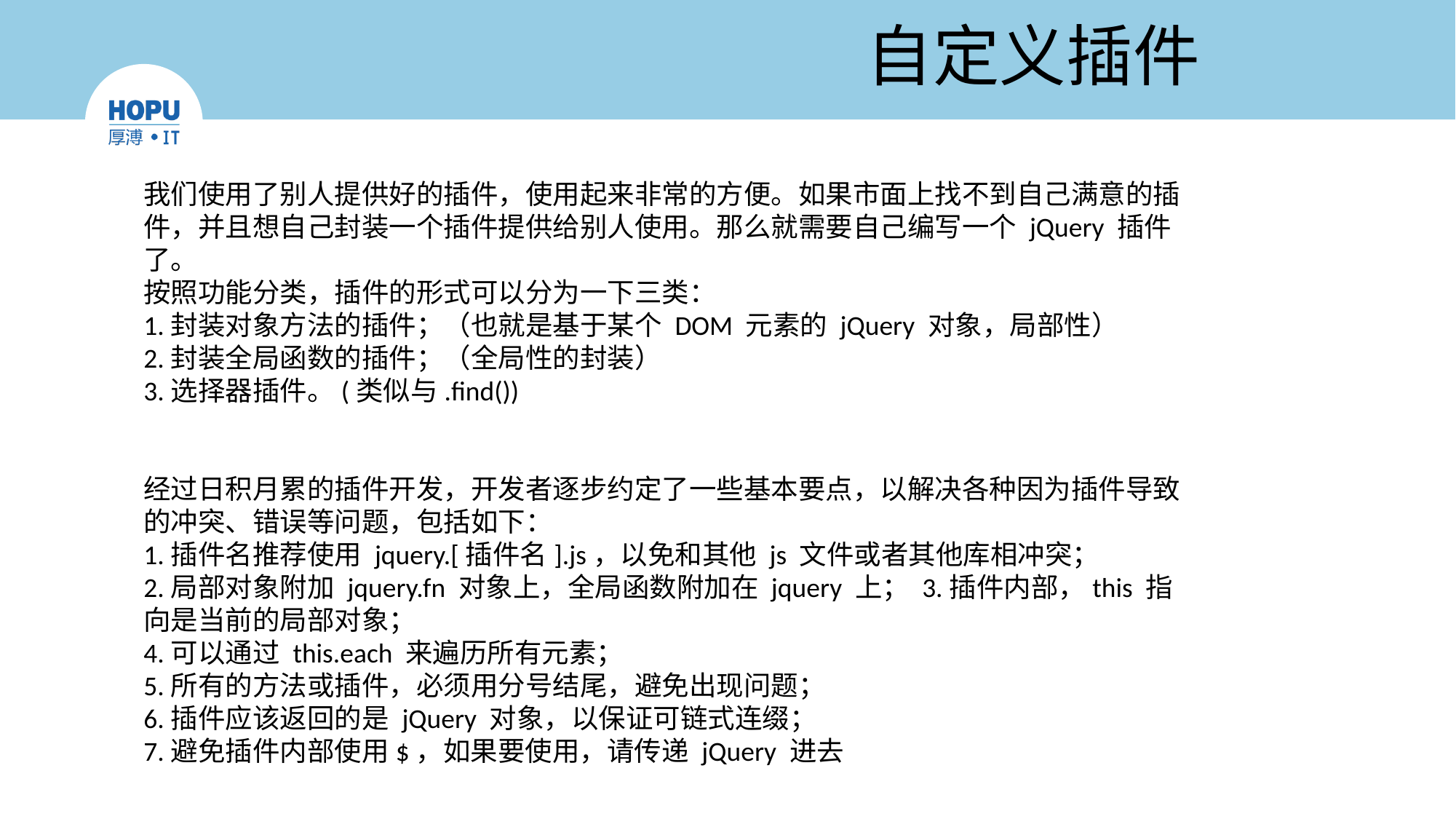

# 自定义插件
我们使用了别人提供好的插件，使用起来非常的方便。如果市面上找不到自己满意的插件，并且想自己封装一个插件提供给别人使用。那么就需要自己编写一个 jQuery 插件了。
按照功能分类，插件的形式可以分为一下三类：
1.封装对象方法的插件；（也就是基于某个 DOM 元素的 jQuery 对象，局部性）
2.封装全局函数的插件；（全局性的封装）
3.选择器插件。(类似与.find())

经过日积月累的插件开发，开发者逐步约定了一些基本要点，以解决各种因为插件导致的冲突、错误等问题，包括如下：
1.插件名推荐使用 jquery.[插件名].js，以免和其他 js 文件或者其他库相冲突；
2.局部对象附加 jquery.fn 对象上，全局函数附加在 jquery 上； 3.插件内部，this 指向是当前的局部对象；
4.可以通过 this.each 来遍历所有元素；
5.所有的方法或插件，必须用分号结尾，避免出现问题；
6.插件应该返回的是 jQuery 对象，以保证可链式连缀；
7.避免插件内部使用$，如果要使用，请传递 jQuery 进去